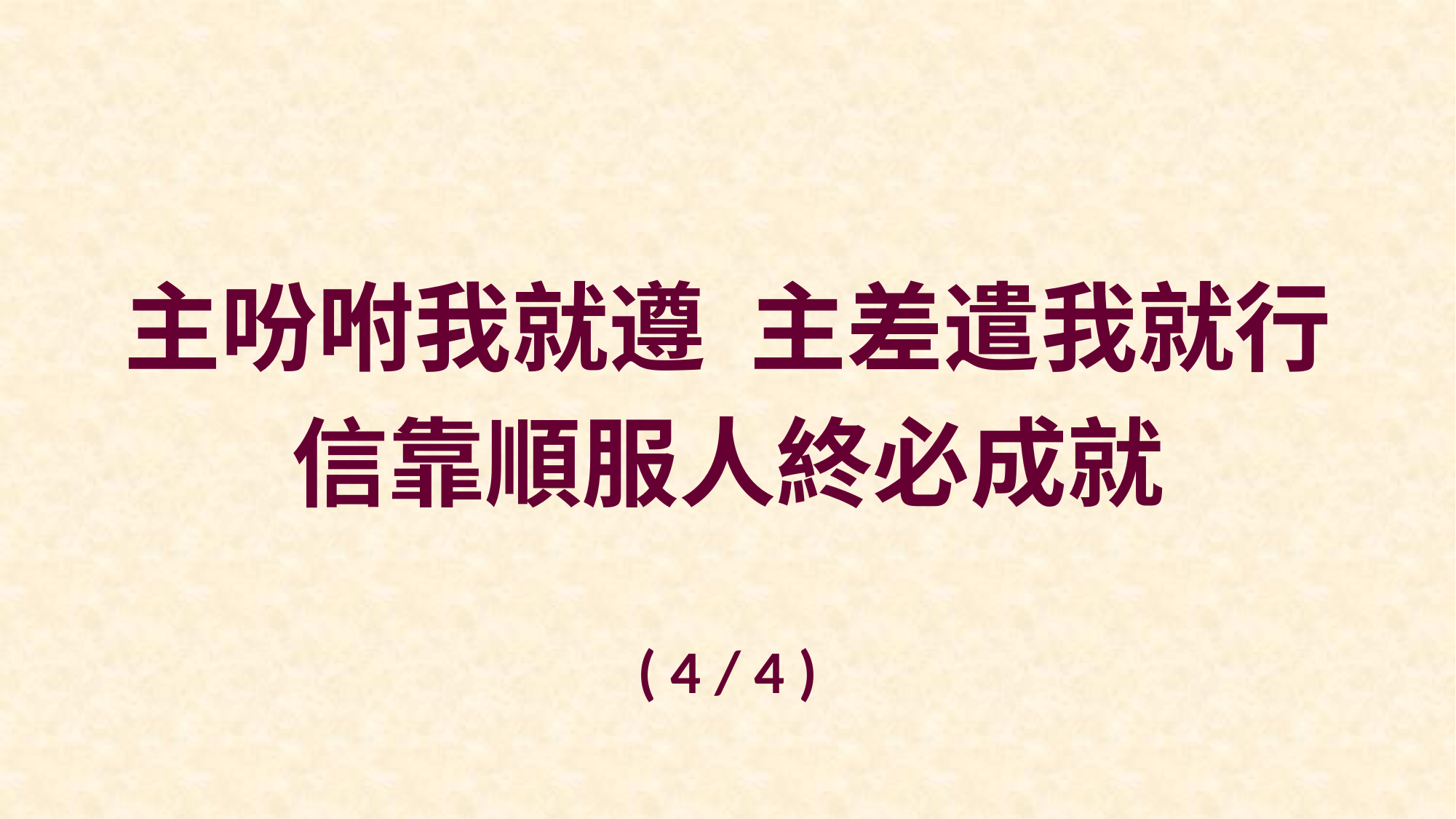

主吩咐我就遵  主差遣我就行
信靠順服人終必成就
( 4 / 4 )